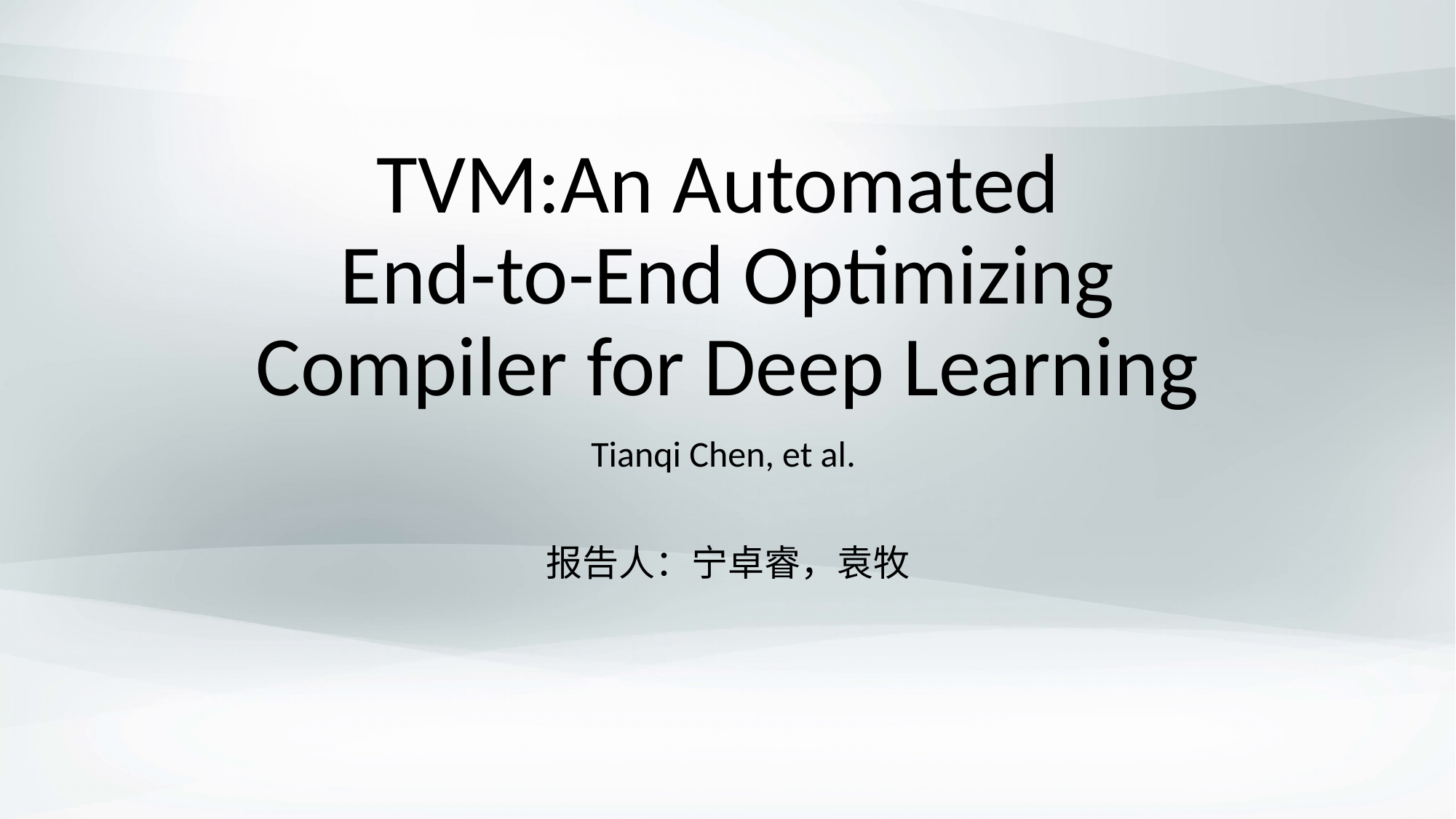

# TVM:An Automated End-to-End Optimizing Compiler for Deep Learning
Tianqi Chen, et al.

报告人：宁卓睿，袁牧